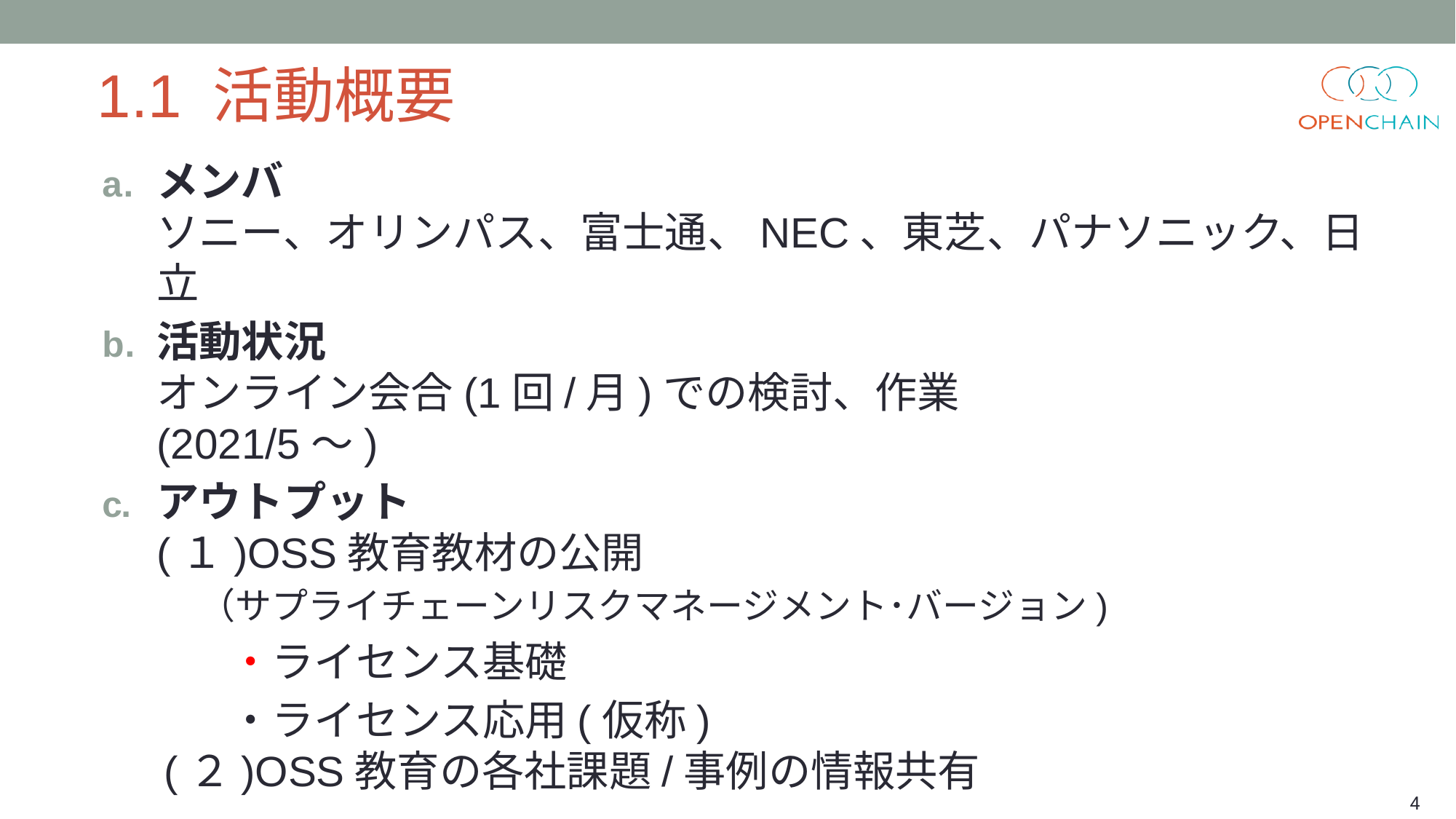

# 1.1 活動概要
メンバ
ソニー、オリンパス、富士通、NEC、東芝、パナソニック、日立
活動状況
オンライン会合(1回/月)での検討、作業
(2021/5～)
アウトプット
(１)OSS教育教材の公開
　（サプライチェーンリスクマネージメント･バージョン)
　　　・ライセンス基礎
　　　・ライセンス応用(仮称)
　 (２)OSS教育の各社課題/事例の情報共有

4